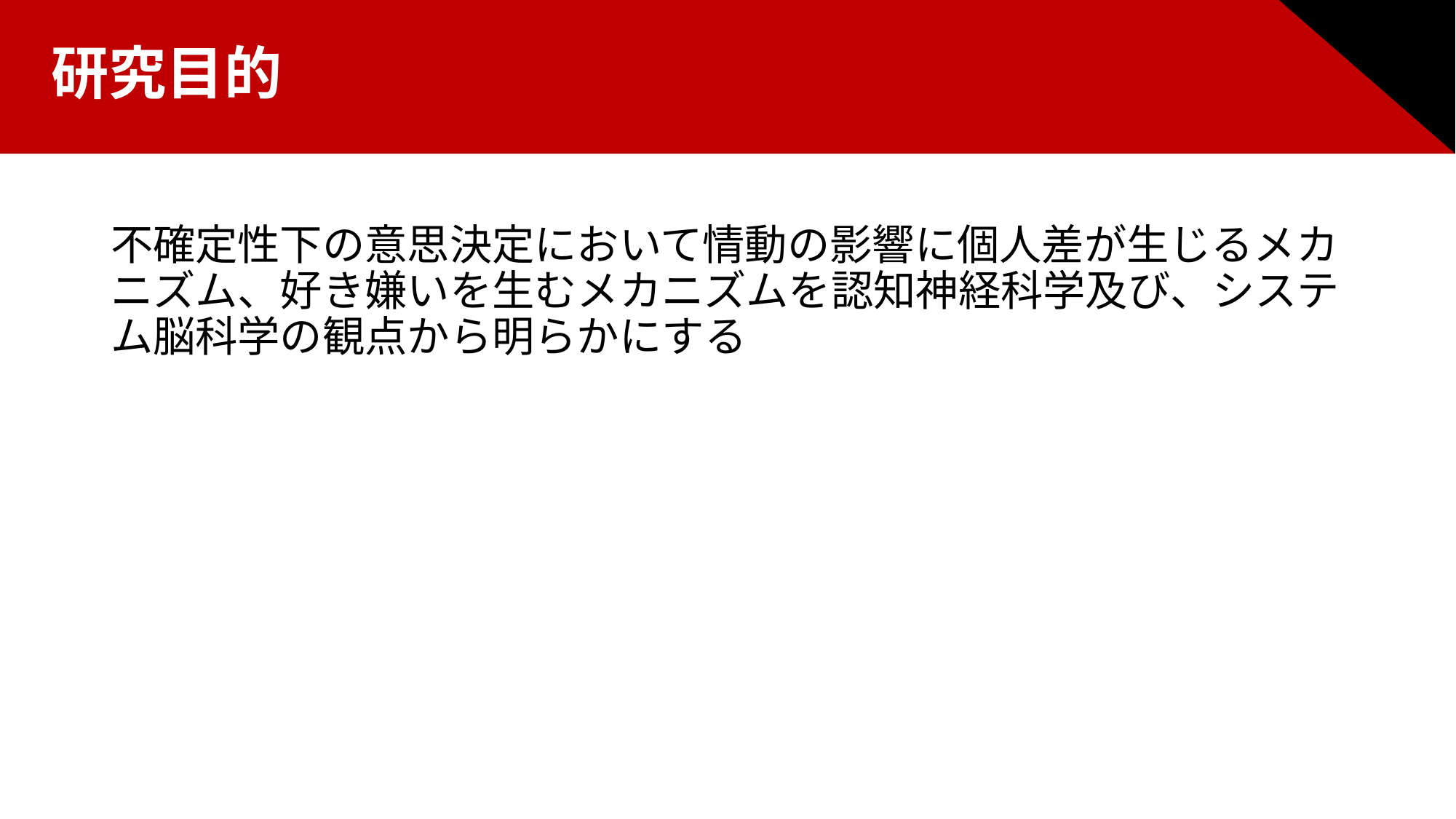

研究目的
不確定性下の意思決定において情動の影響に個人差が生じるメカニズム、好き嫌いを生むメカニズムを認知神経科学及び、システム脳科学の観点から明らかにする